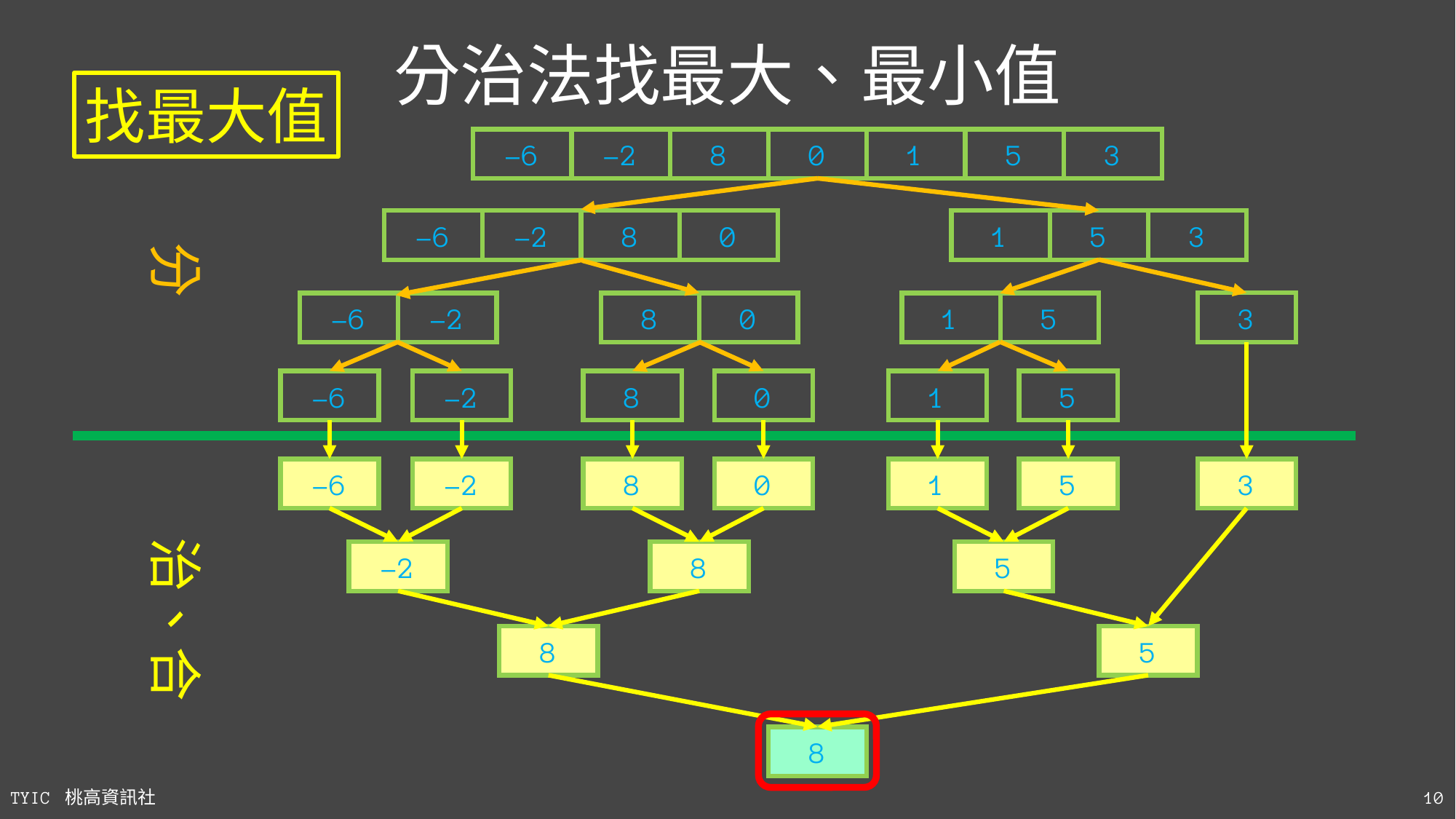

# 分治法找最大、最小值
找最大值
-6
-2
8
0
1
5
3
-6
-2
8
0
1
5
3
分
3
-6
-2
8
0
1
5
-6
-2
8
0
1
5
-6
-2
8
0
1
5
3
治、合
-2
8
5
8
5

8